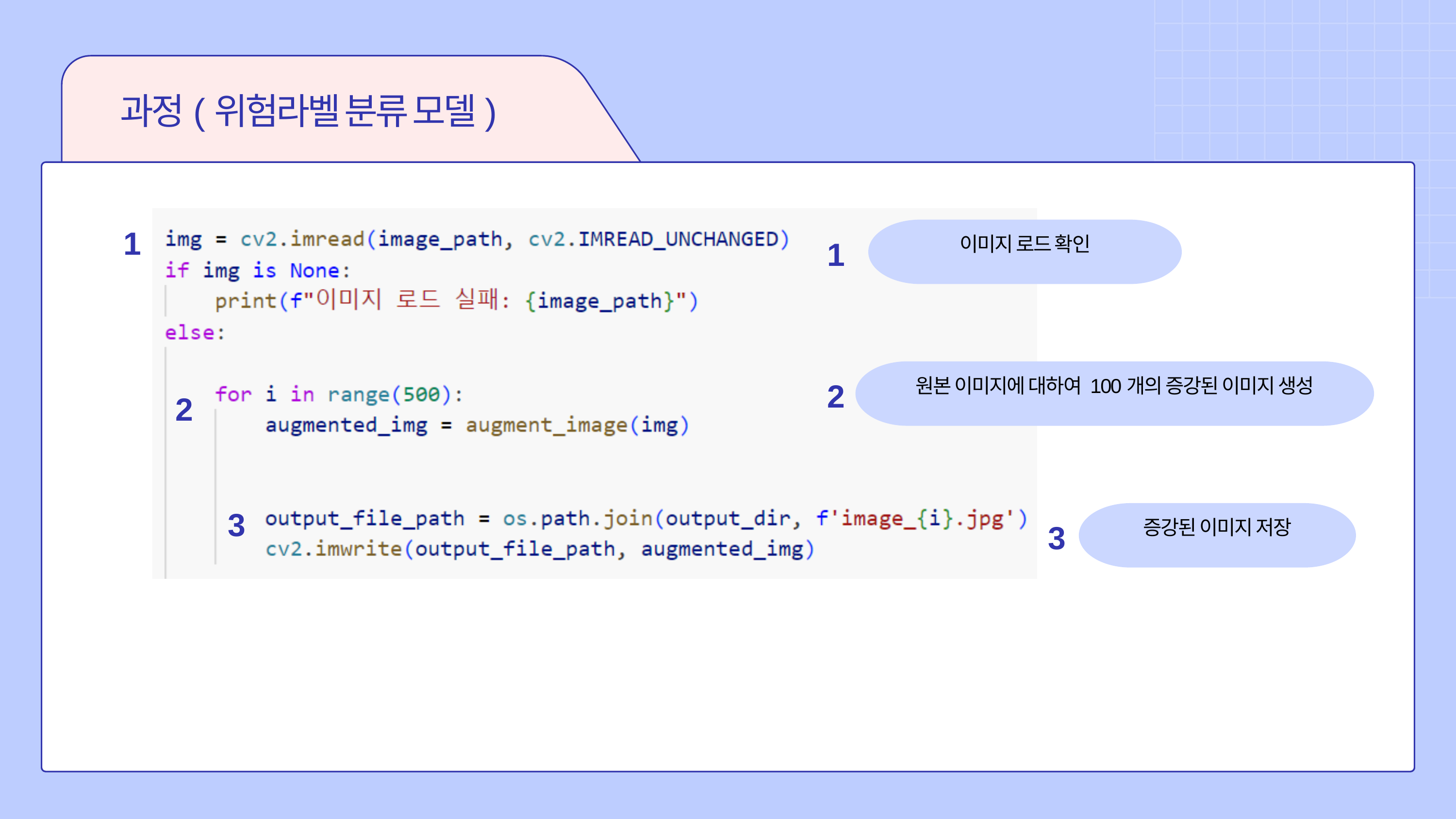

과정(위험라벨 분류 모델)

1

이미지 로드 확인
1

원본 이미지에 대하여 100개의 증강된 이미지 생성
2
2
3

증강된 이미지 저장
3